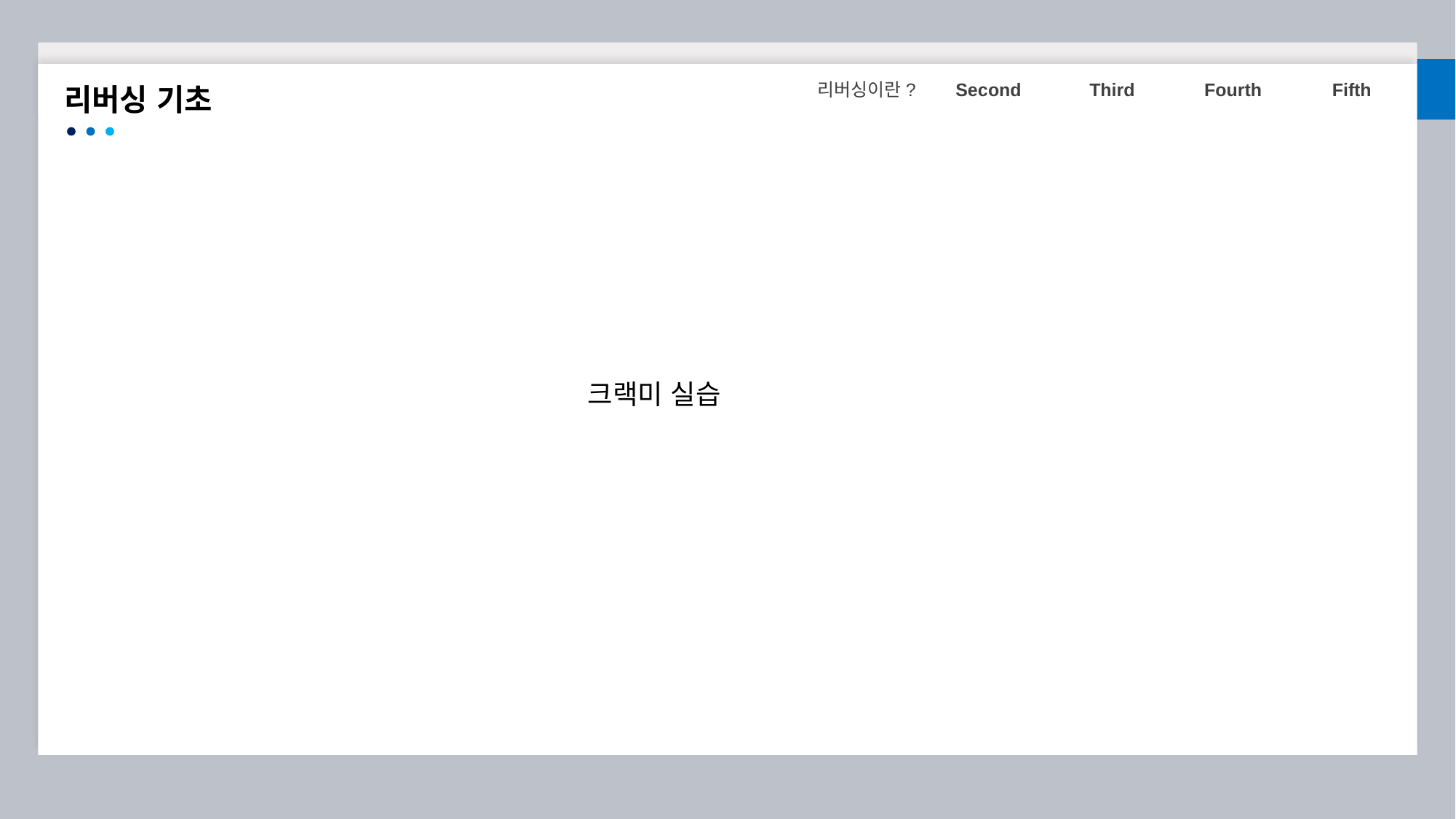

리버싱이란?
Second
Third
Fourth
Fifth
리버싱 기초

크랙미 실습